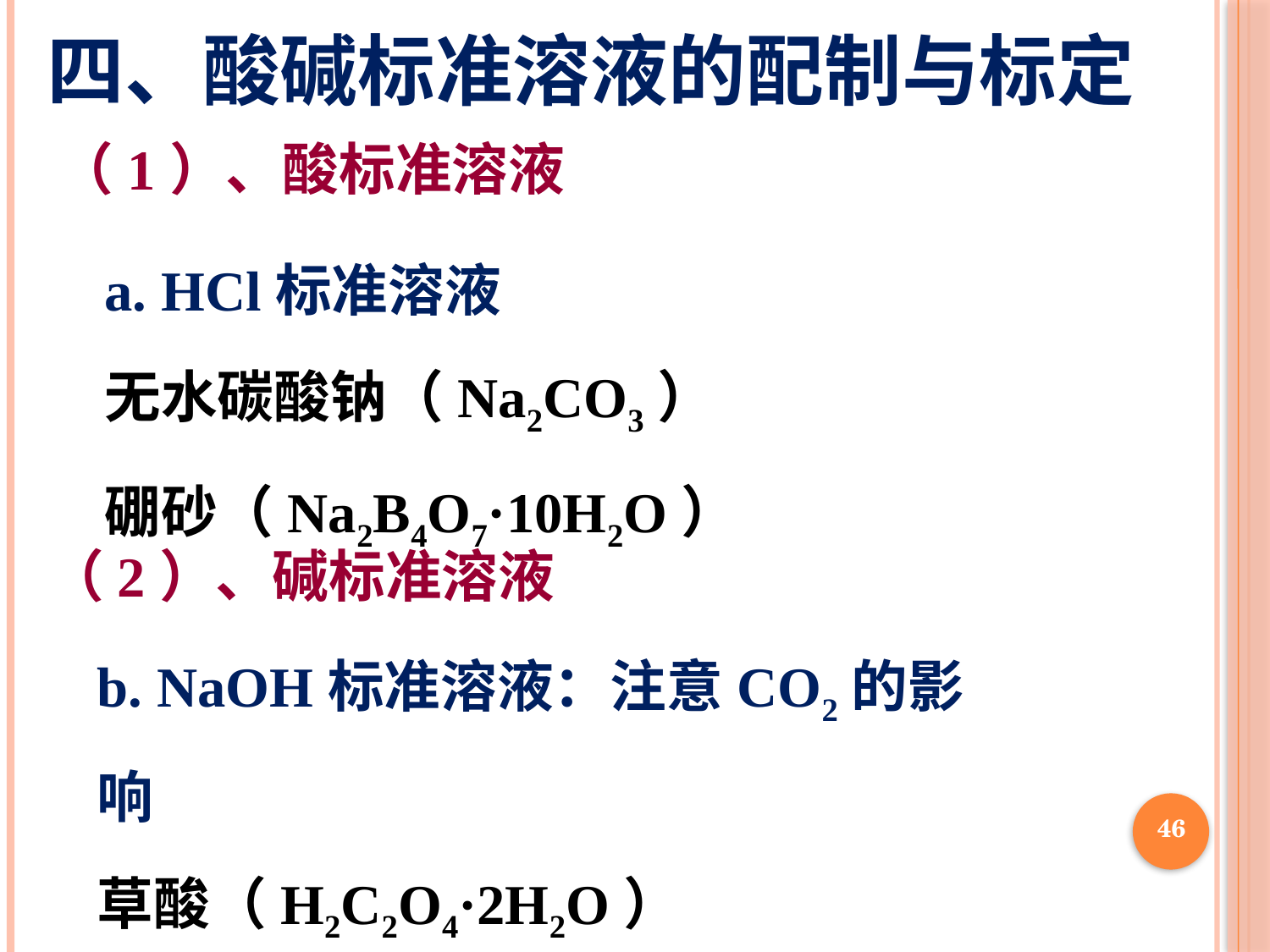

四、酸碱标准溶液的配制与标定
（1）、酸标准溶液
a. HCl标准溶液
无水碳酸钠（Na2CO3）
硼砂（Na2B4O7·10H2O）
（2）、碱标准溶液
b. NaOH标准溶液：注意CO2的影响
草酸（H2C2O4·2H2O）
邻苯二甲酸氢钾（KHC8O4）
46